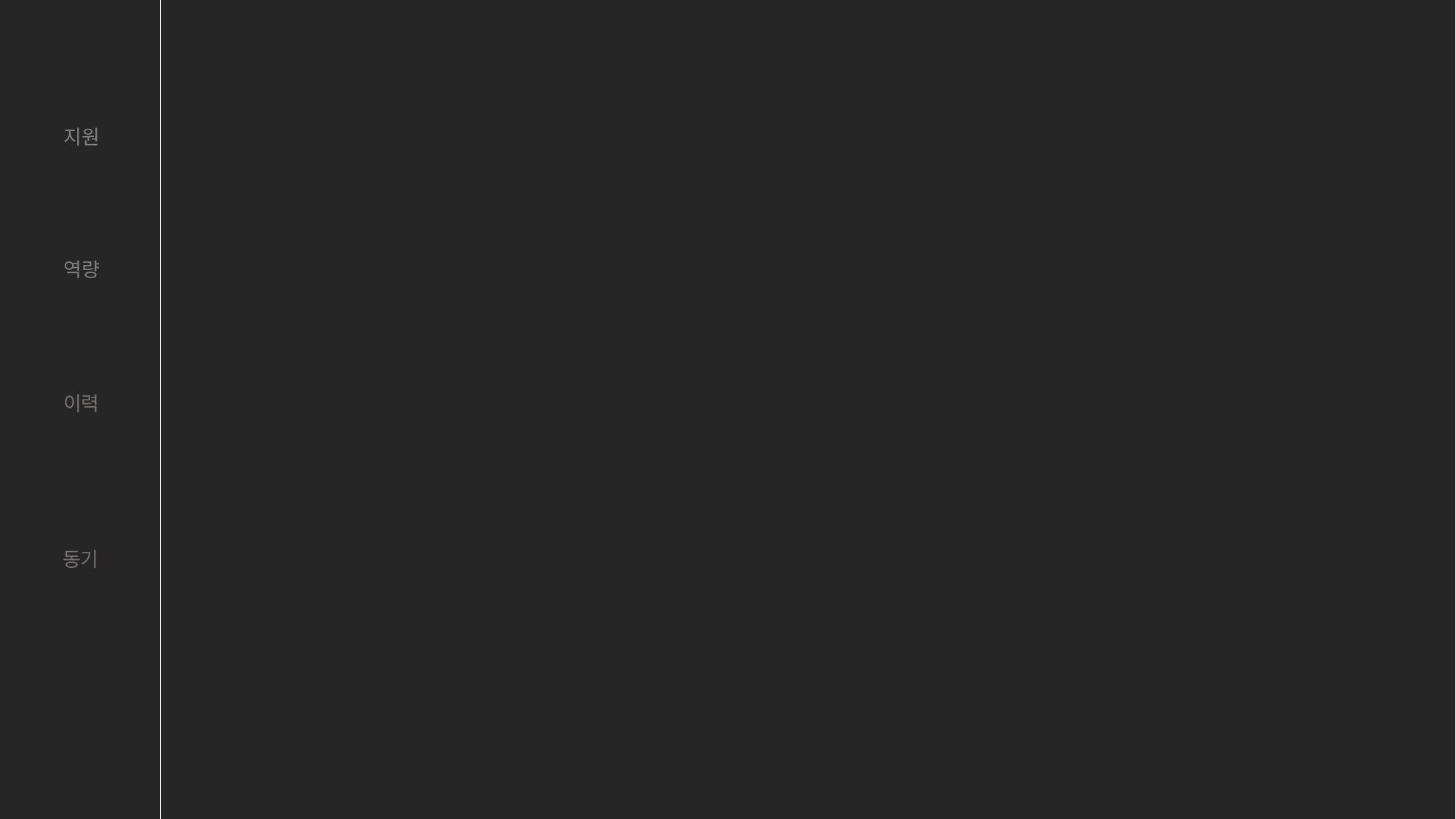

저는 주도적으로 문제를 해결하여, 의미있는 결과를 낼 줄 아는 지원자입니다.

공공데이터를 활용한 데이터 시각화 PJT에서 다양한 시각화 도구를 시도하며 PJT를 성공적으로 마무리한 경험이 있습니다. 공공데이터 기반 PJT로서, 4인 1조를 구성하여 진행하였습니다. 하지만 팀원들의 데이터 관련 PJT에 대한 경험이 적었고, 설상가상 팀원 중 한명이 PJT를 이탈하였습니다. 그에 반해 타 팀들의 경우, 다양한 기계학습을 적용한 PJT로 방향을 정해 진행하고 있었습니다. 팀장이었던 저는 팀의 상황과 능력에 대한 자기 객관화가 필요하다고 판단했고, 팀원들에게 주어진 기간 안에서 바로 작업을 진행할 수 있는 부분을 진행하고 진행된 부분을 어필하는 방향으로 PJT 목표를 제시하였습니다. 그에 따라 당시 배운 주된 내용이었던 상관관계분석, EDA 위주로 분석을 진행하였습니다. 시각화 부분Matplotlib과 Seaborn을 주로 배웠지만, 시각화 툴로 주목받고 있는 Tableau를 활용할 수만 있다면 분석 결과를 더욱 효과적으로 표현할 수 있으리라 생각하여 유튜브 채널 ‘PLANIT DV‘의 교육영상을 통해 자발적으로 학습하여 Tableau를 프로젝트에 적용하였습니다 . 마감일이 다가왔을 때, 비지도학습인 클러스터링 분석을 제안하였고 파이썬 활용이 가장 능숙했던 팀원과 함께 비지도학습인 클러스터링 분석을 진행하여, 기간 내에 분석 부분의 완성도를 높여 PJT를 마무리할 수 있었습니다. 수상은 하지 못하였지만, 지도 강사님께서 새로운 툴을 도입하였단 점에서 교육적으론 유의미한 결과를 냈다는 평가를 얻을 수 있었습니다.

지원
역량
이력
동기
PR